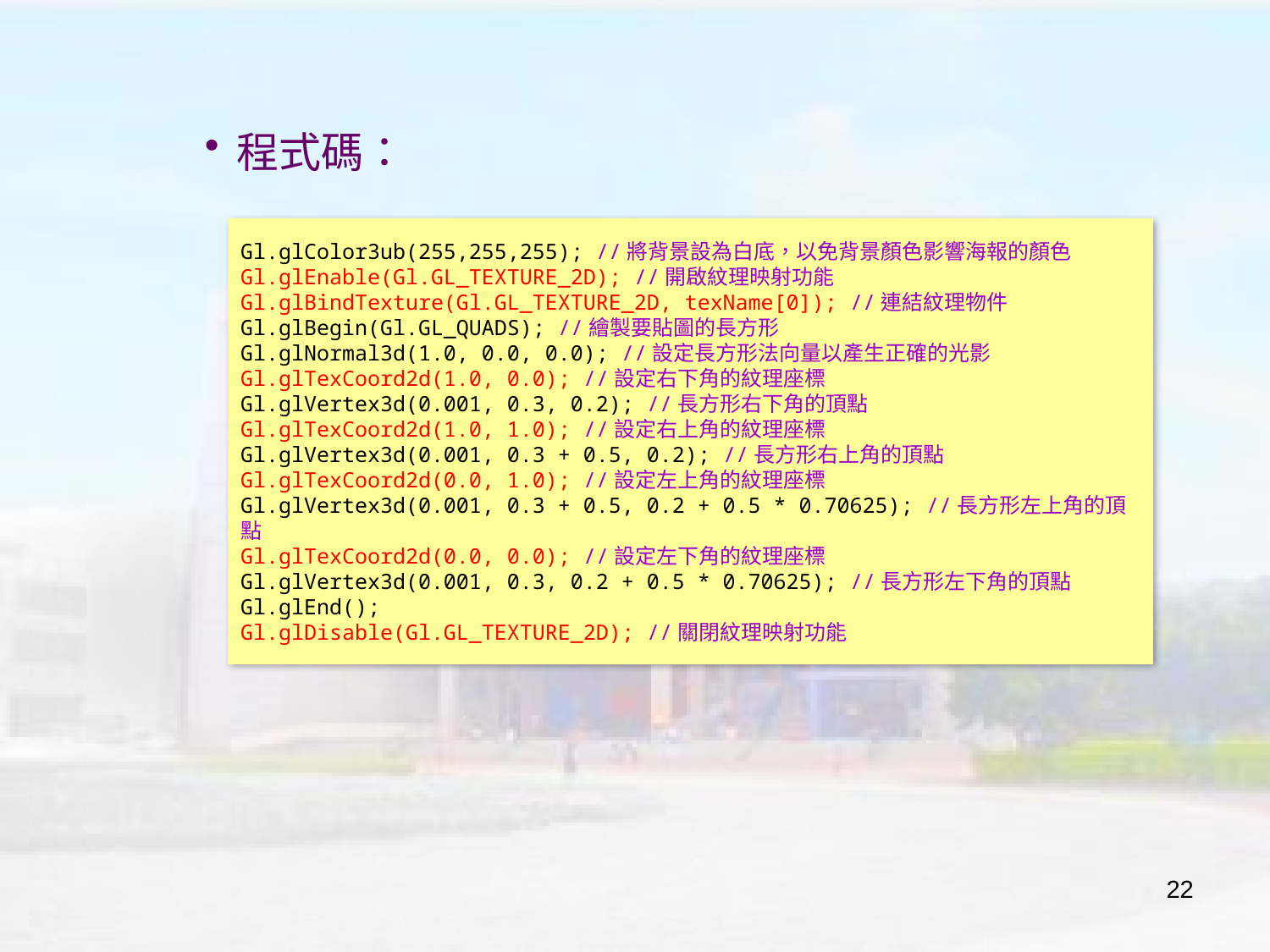

程式碼：
Gl.glColor3ub(255,255,255); //將背景設為白底，以免背景顏色影響海報的顏色
Gl.glEnable(Gl.GL_TEXTURE_2D); //開啟紋理映射功能
Gl.glBindTexture(Gl.GL_TEXTURE_2D, texName[0]); //連結紋理物件
Gl.glBegin(Gl.GL_QUADS); //繪製要貼圖的長方形
Gl.glNormal3d(1.0, 0.0, 0.0); //設定長方形法向量以產生正確的光影
Gl.glTexCoord2d(1.0, 0.0); //設定右下角的紋理座標
Gl.glVertex3d(0.001, 0.3, 0.2); //長方形右下角的頂點
Gl.glTexCoord2d(1.0, 1.0); //設定右上角的紋理座標
Gl.glVertex3d(0.001, 0.3 + 0.5, 0.2); //長方形右上角的頂點
Gl.glTexCoord2d(0.0, 1.0); //設定左上角的紋理座標
Gl.glVertex3d(0.001, 0.3 + 0.5, 0.2 + 0.5 * 0.70625); //長方形左上角的頂點
Gl.glTexCoord2d(0.0, 0.0); //設定左下角的紋理座標
Gl.glVertex3d(0.001, 0.3, 0.2 + 0.5 * 0.70625); //長方形左下角的頂點
Gl.glEnd();
Gl.glDisable(Gl.GL_TEXTURE_2D); //關閉紋理映射功能
22